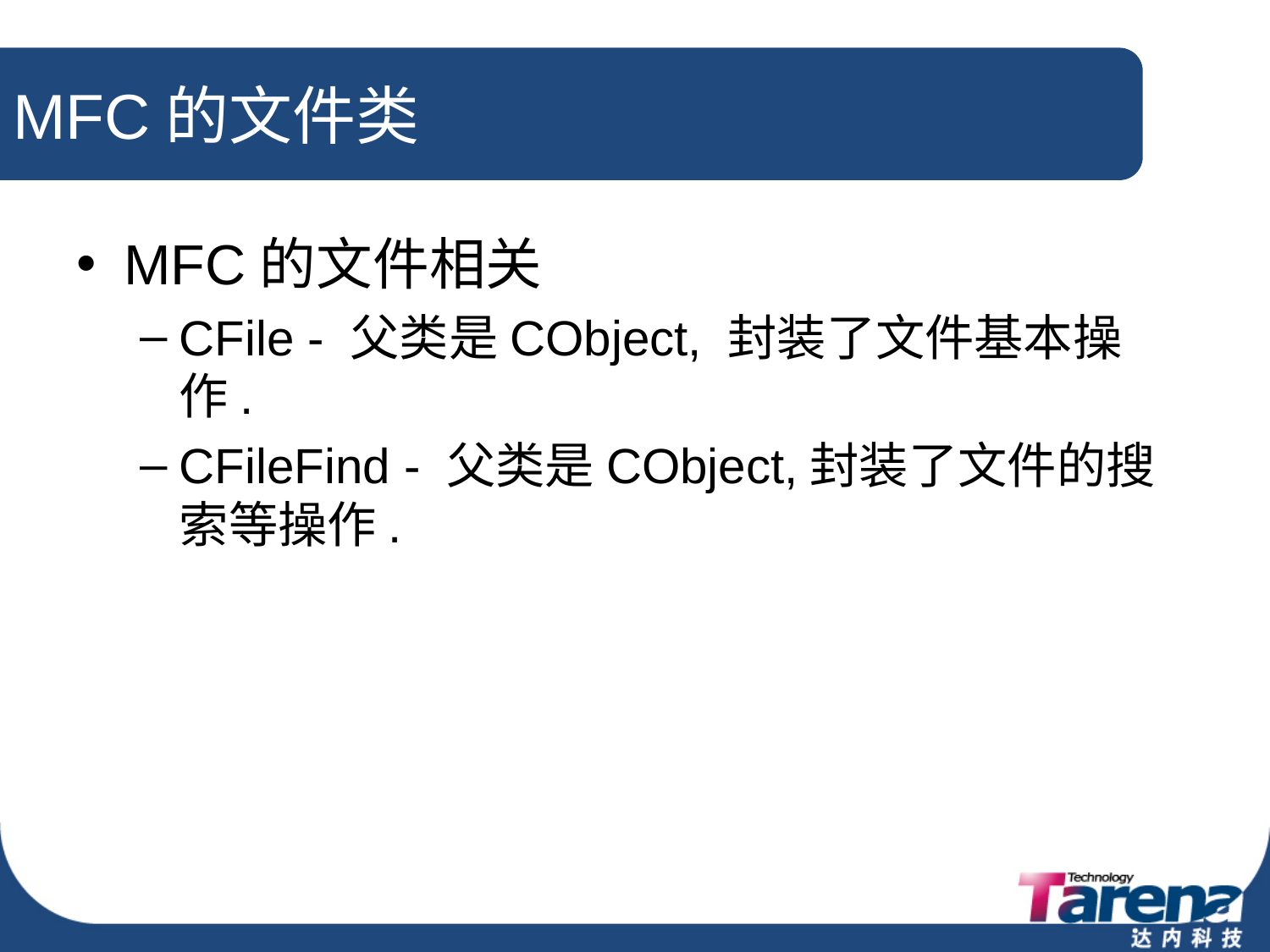

# MFC的文件类
MFC的文件相关
CFile - 父类是CObject, 封装了文件基本操作.
CFileFind - 父类是CObject,封装了文件的搜索等操作.